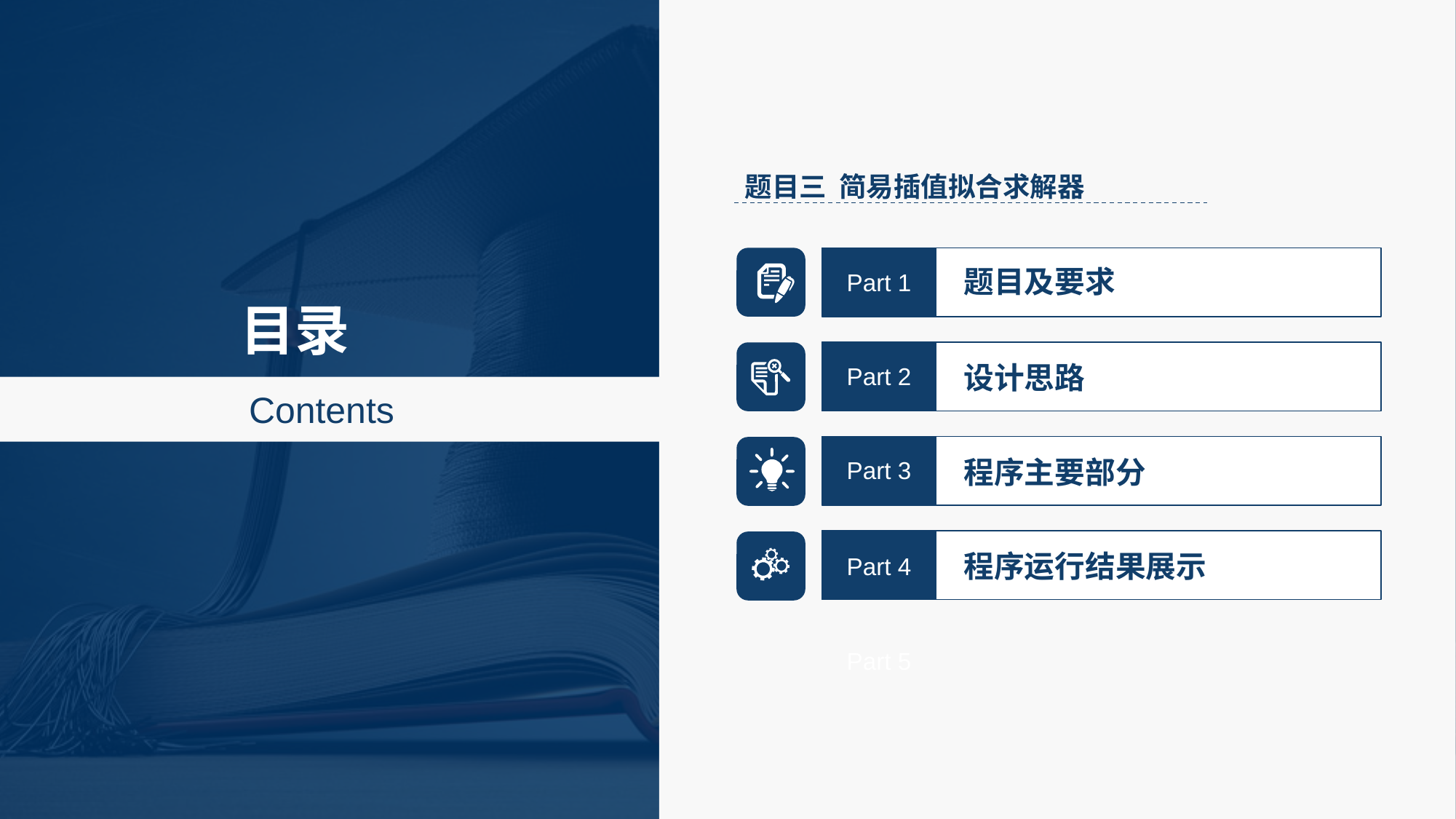

题目三  简易插值拟合求解器

题目及要求
Part 1
目录

设计思路
Part 2

Contents

程序主要部分
Part 3

程序运行结果展示
Part 4
Part 5